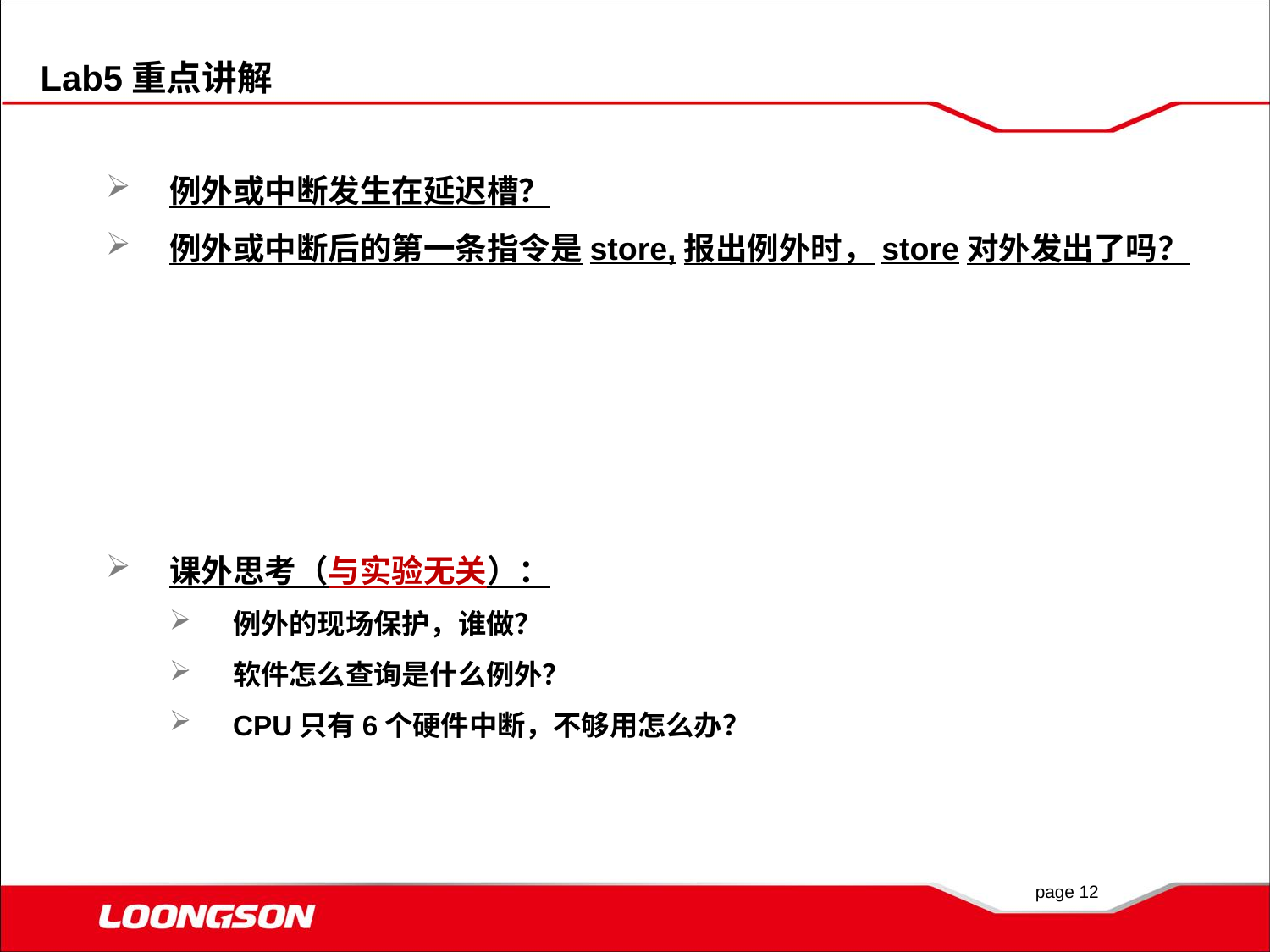

Lab5重点讲解
例外或中断发生在延迟槽？
例外或中断后的第一条指令是store,报出例外时，store对外发出了吗？
课外思考（与实验无关）：
例外的现场保护，谁做？
软件怎么查询是什么例外？
CPU只有6个硬件中断，不够用怎么办？
page 12